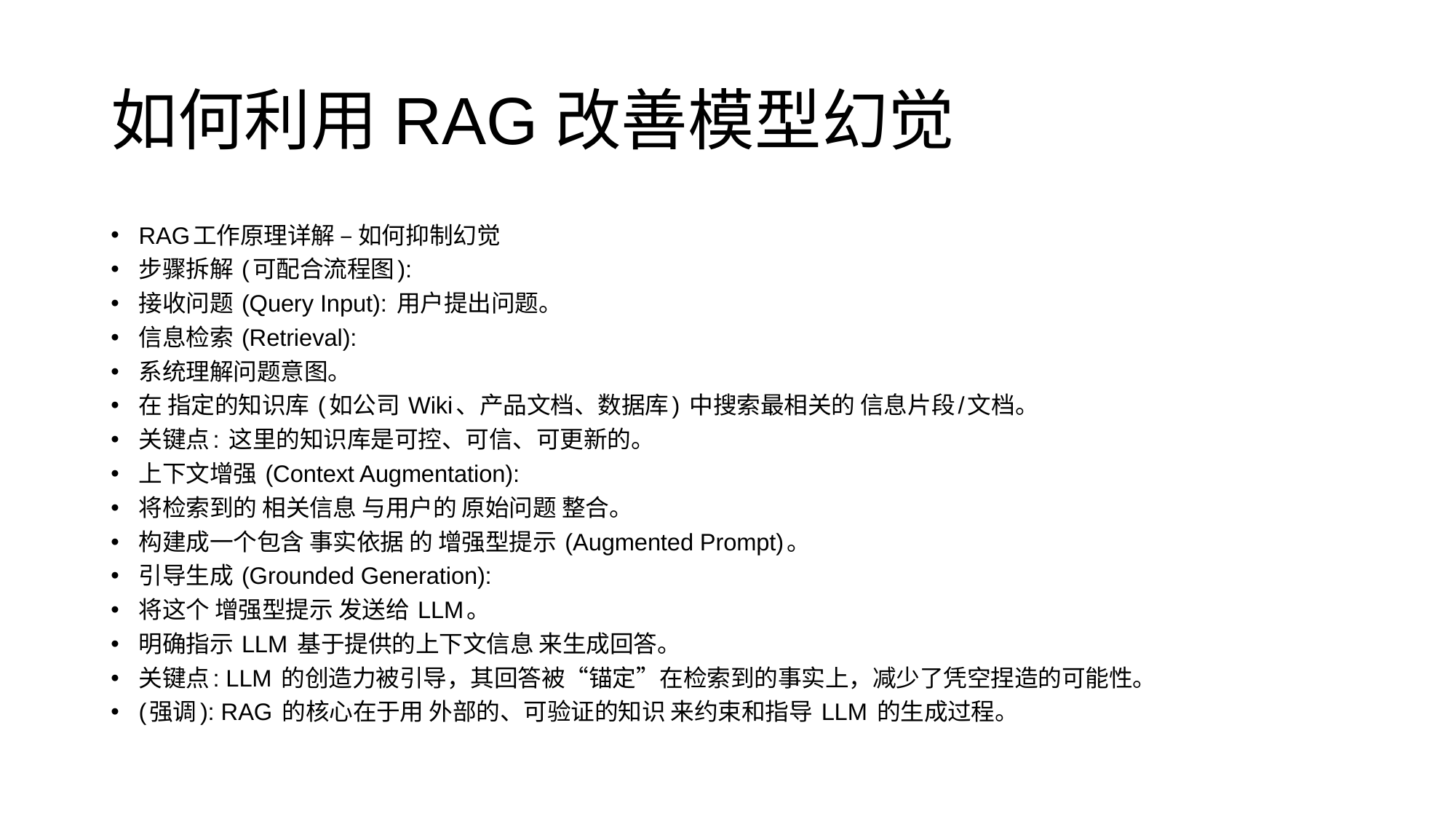

# 如何利用RAG改善模型幻觉
RAG工作原理详解 – 如何抑制幻觉
步骤拆解 (可配合流程图):
接收问题 (Query Input): 用户提出问题。
信息检索 (Retrieval):
系统理解问题意图。
在 指定的知识库 (如公司 Wiki、产品文档、数据库) 中搜索最相关的 信息片段/文档。
关键点: 这里的知识库是可控、可信、可更新的。
上下文增强 (Context Augmentation):
将检索到的 相关信息 与用户的 原始问题 整合。
构建成一个包含 事实依据 的 增强型提示 (Augmented Prompt)。
引导生成 (Grounded Generation):
将这个 增强型提示 发送给 LLM。
明确指示 LLM 基于提供的上下文信息 来生成回答。
关键点: LLM 的创造力被引导，其回答被“锚定”在检索到的事实上，减少了凭空捏造的可能性。
(强调): RAG 的核心在于用 外部的、可验证的知识 来约束和指导 LLM 的生成过程。